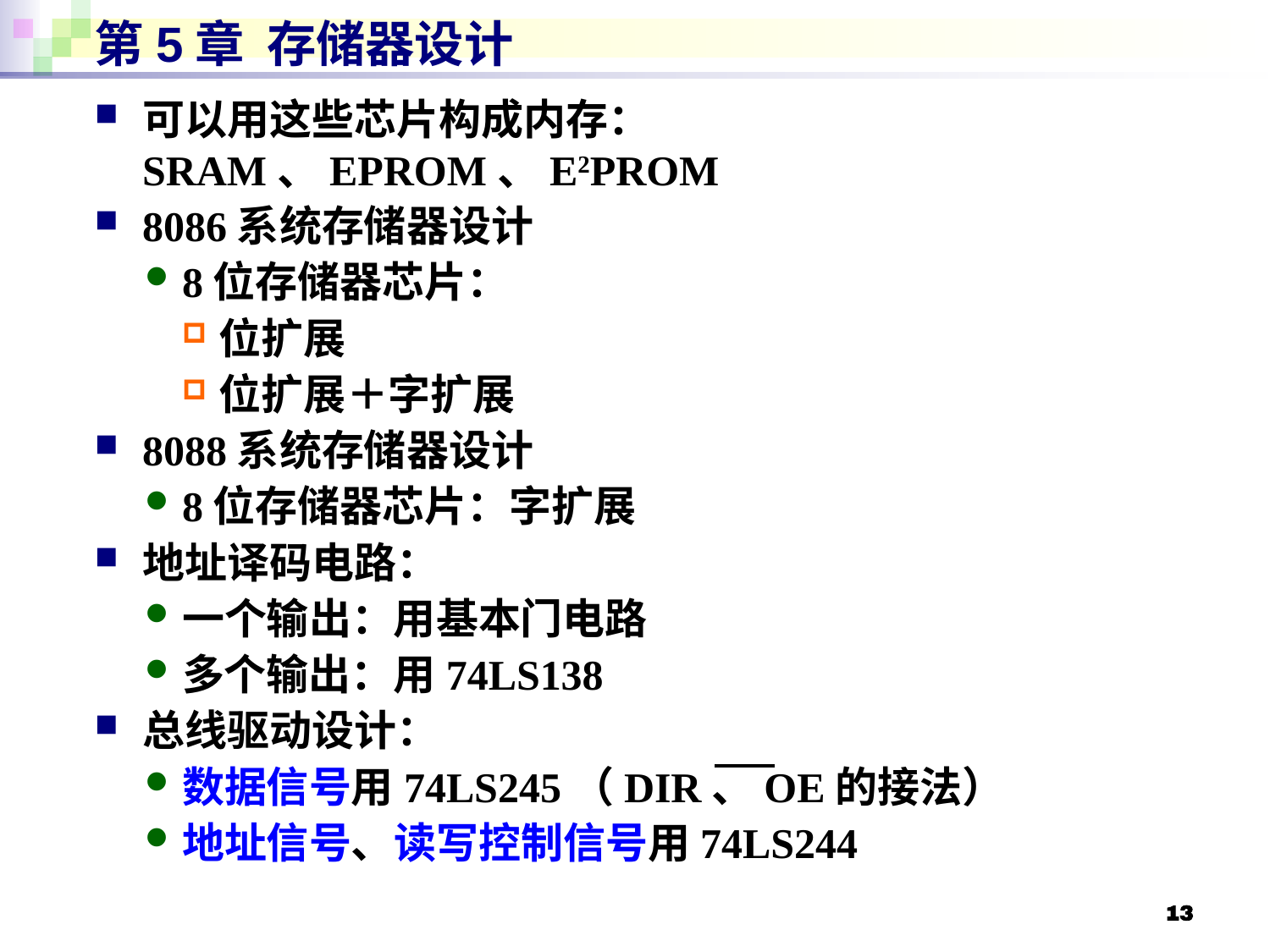

# 第5章  存储器设计
可以用这些芯片构成内存：
SRAM、EPROM、E2PROM
8086系统存储器设计
8位存储器芯片：
位扩展
位扩展＋字扩展
8088系统存储器设计
8位存储器芯片：字扩展
地址译码电路：
一个输出：用基本门电路
多个输出：用74LS138
总线驱动设计：
数据信号用74LS245（DIR、OE的接法）
地址信号、读写控制信号用74LS244
13